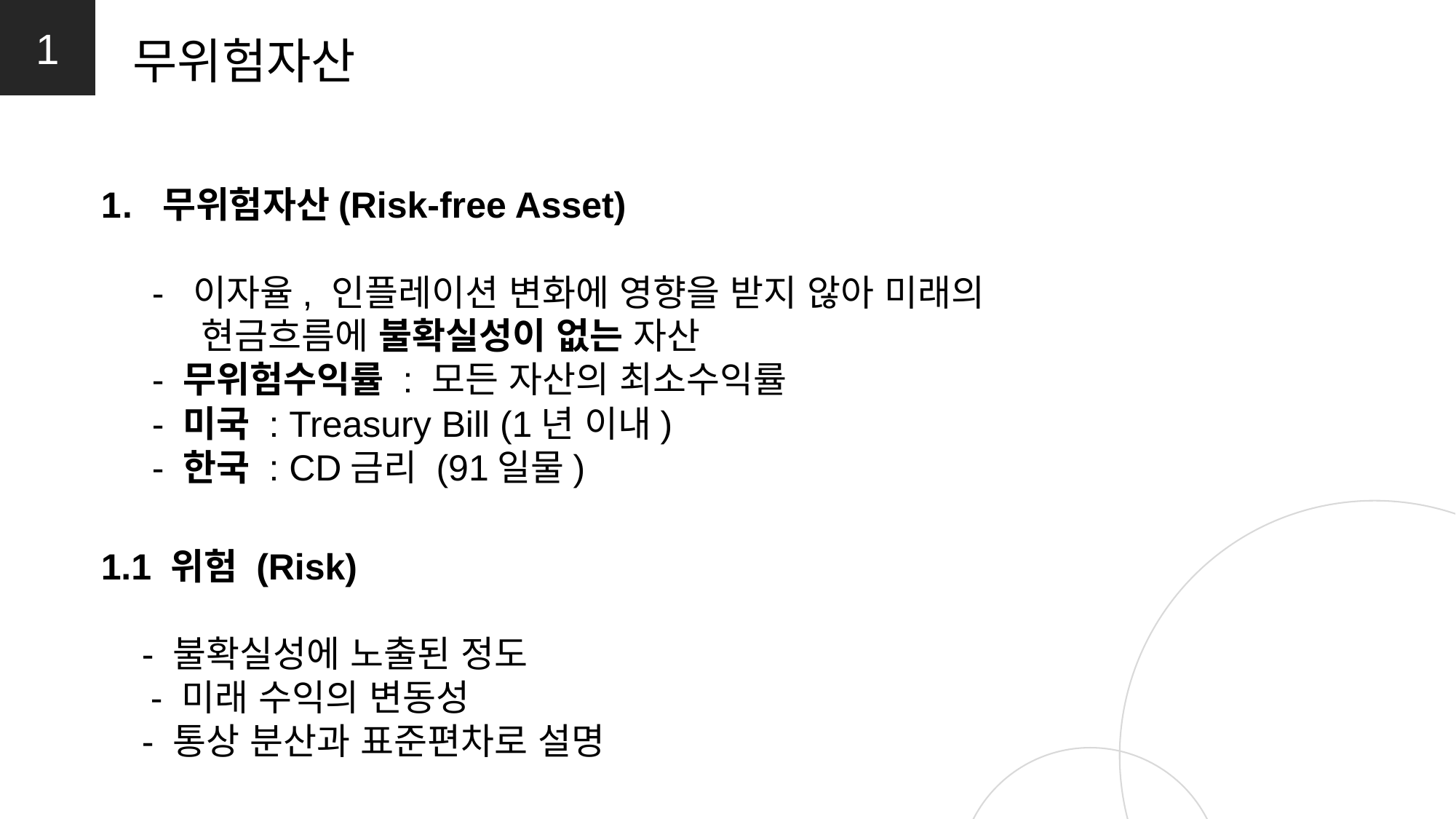

1
무위험자산
무위험자산(Risk-free Asset)

     -  이자율, 인플레이션 변화에 영향을 받지 않아 미래의
         현금흐름에 불확실성이 없는 자산
     - 무위험수익률 : 모든 자산의 최소수익률
     - 미국 : Treasury Bill (1년 이내)
     - 한국 : CD금리 (91일물)
1.1 위험 (Risk)

    - 불확실성에 노출된 정도
    - 미래 수익의 변동성
    - 통상 분산과 표준편차로 설명